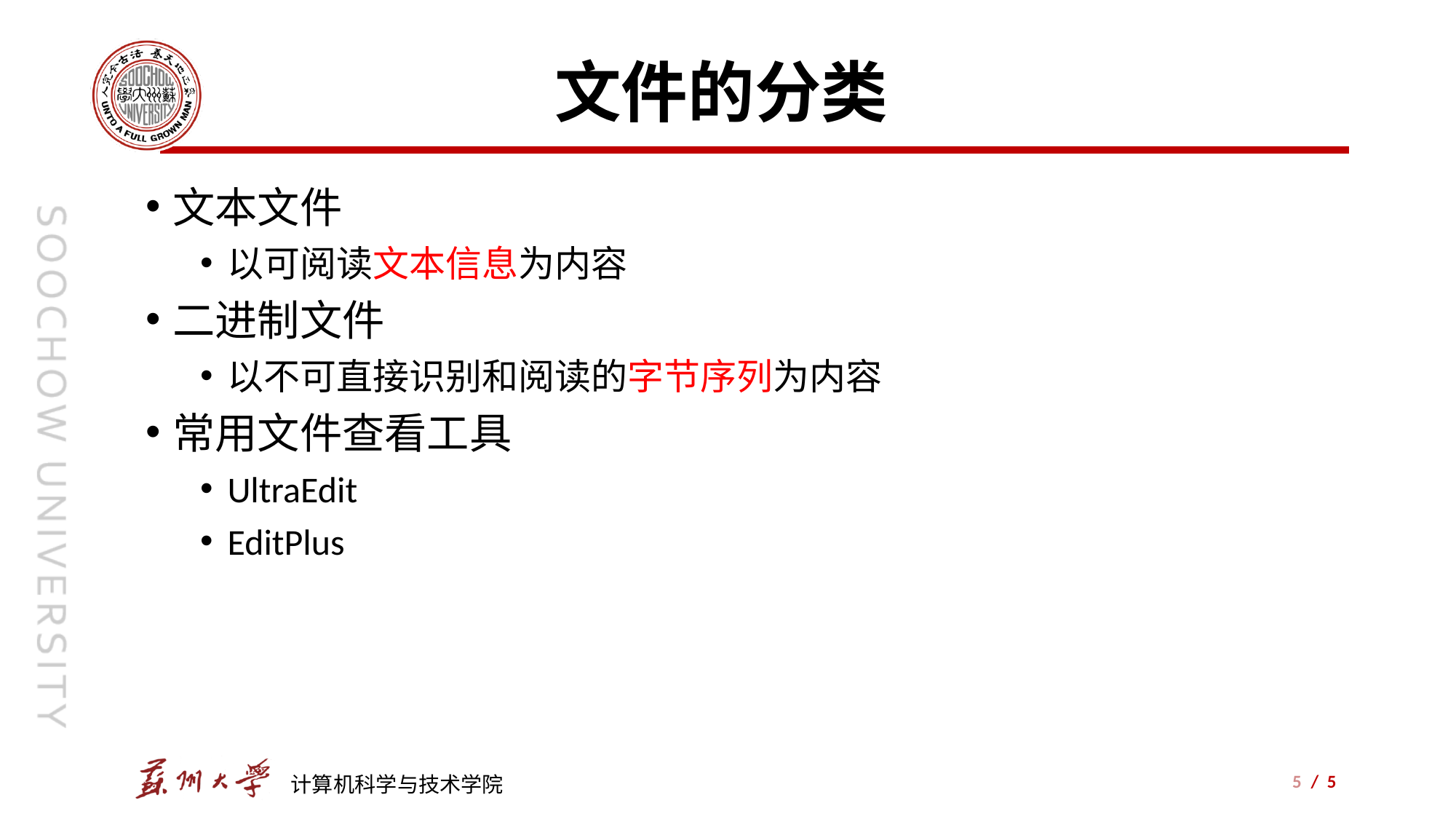

# 文件的分类
文本文件
以可阅读文本信息为内容
二进制文件
以不可直接识别和阅读的字节序列为内容
常用文件查看工具
UltraEdit
EditPlus
5